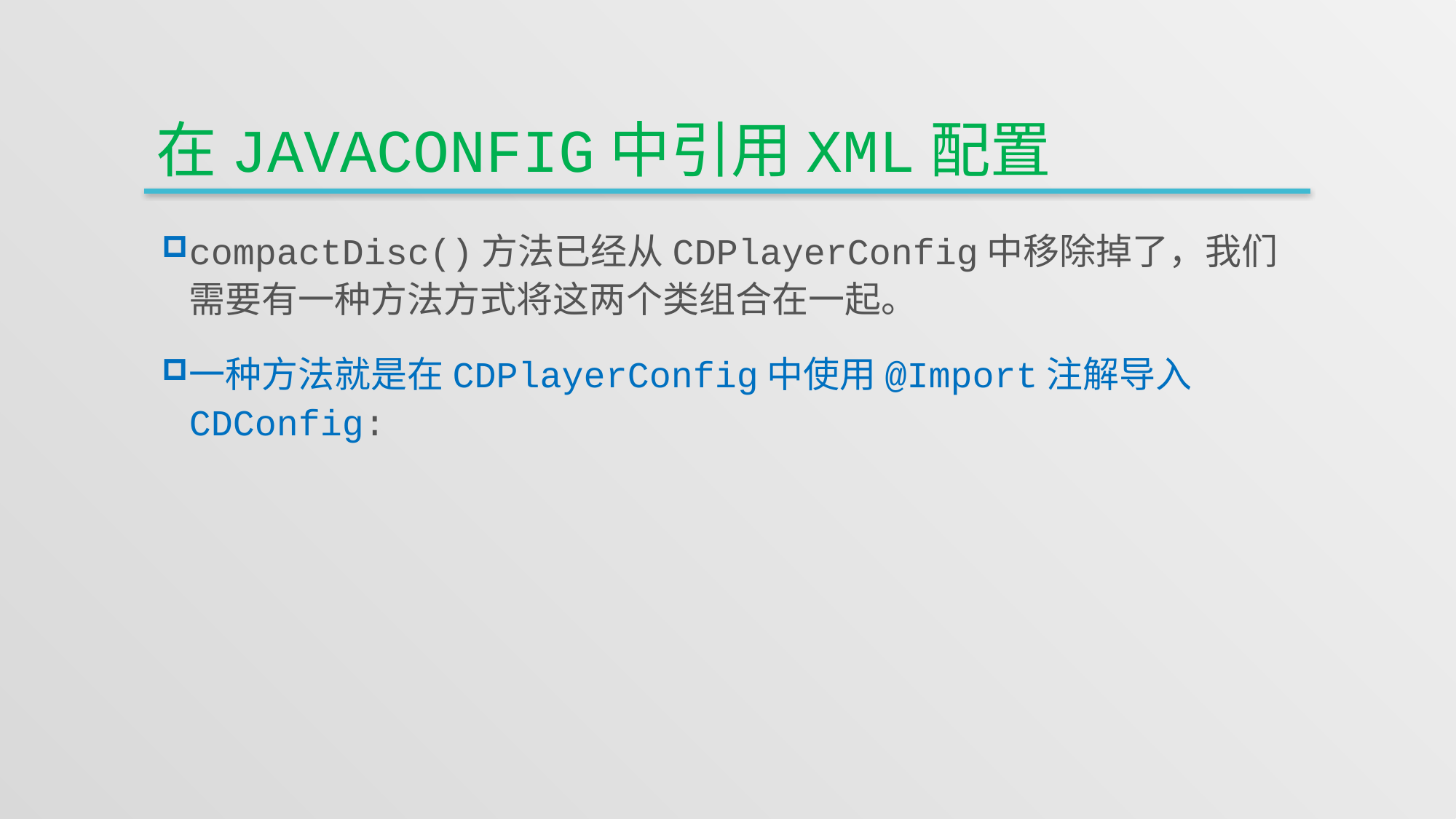

# 在JavaConfig中引用XML配置
compactDisc()方法已经从CDPlayerConfig中移除掉了，我们需要有一种方法方式将这两个类组合在一起。
一种方法就是在CDPlayerConfig中使用@Import注解导入CDConfig: